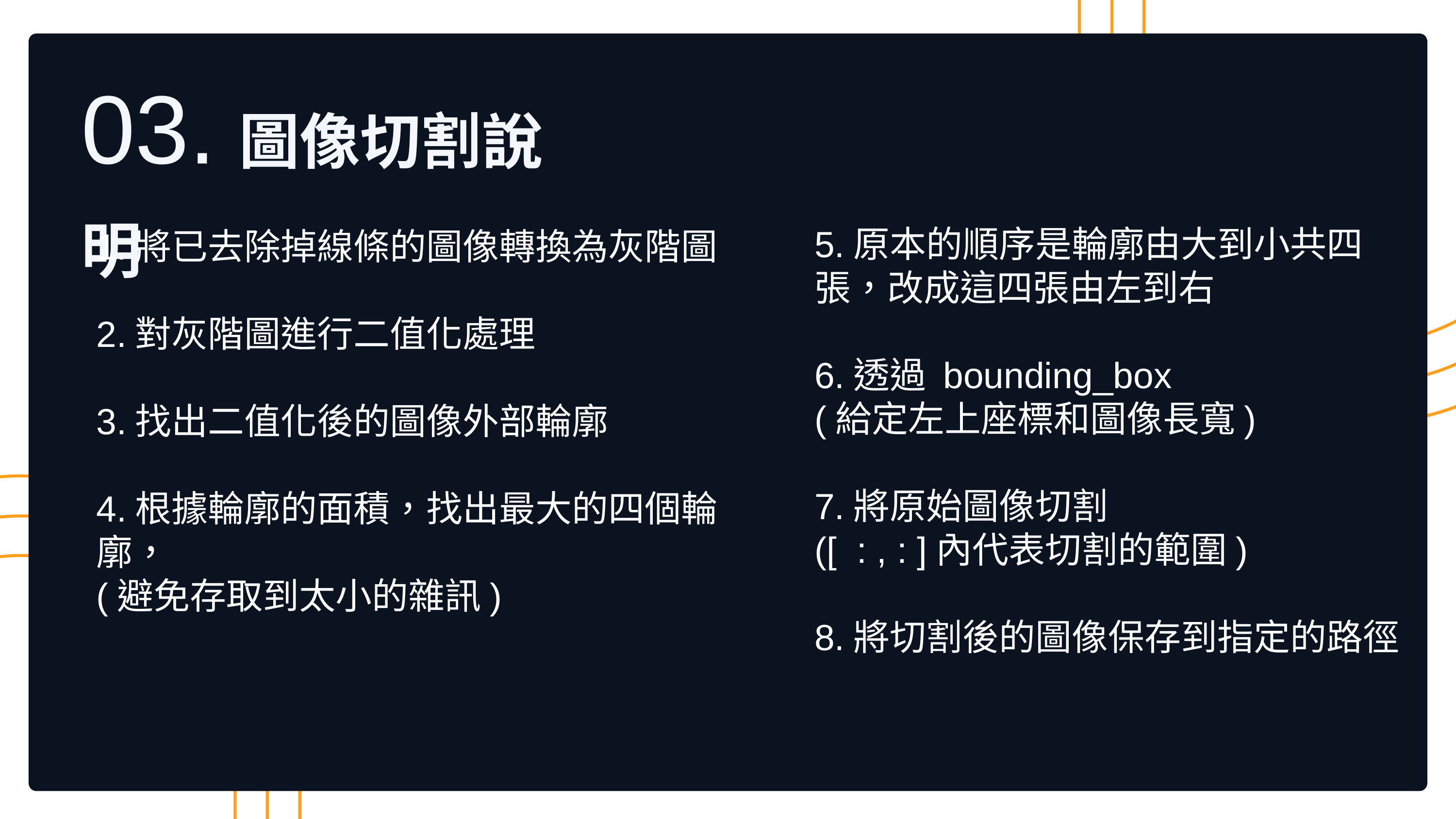

03.圖像切割說明

5.原本的順序是輪廓由大到小共四張，改成這四張由左到右

6.透過 bounding_box
(給定左上座標和圖像長寬)

7.將原始圖像切割
([  : , : ]內代表切割的範圍)

8.將切割後的圖像保存到指定的路徑
1.將已去除掉線條的圖像轉換為灰階圖

2.對灰階圖進行二值化處理

3.找出二值化後的圖像外部輪廓

4.根據輪廓的面積，找出最大的四個輪廓，
(避免存取到太小的雜訊)